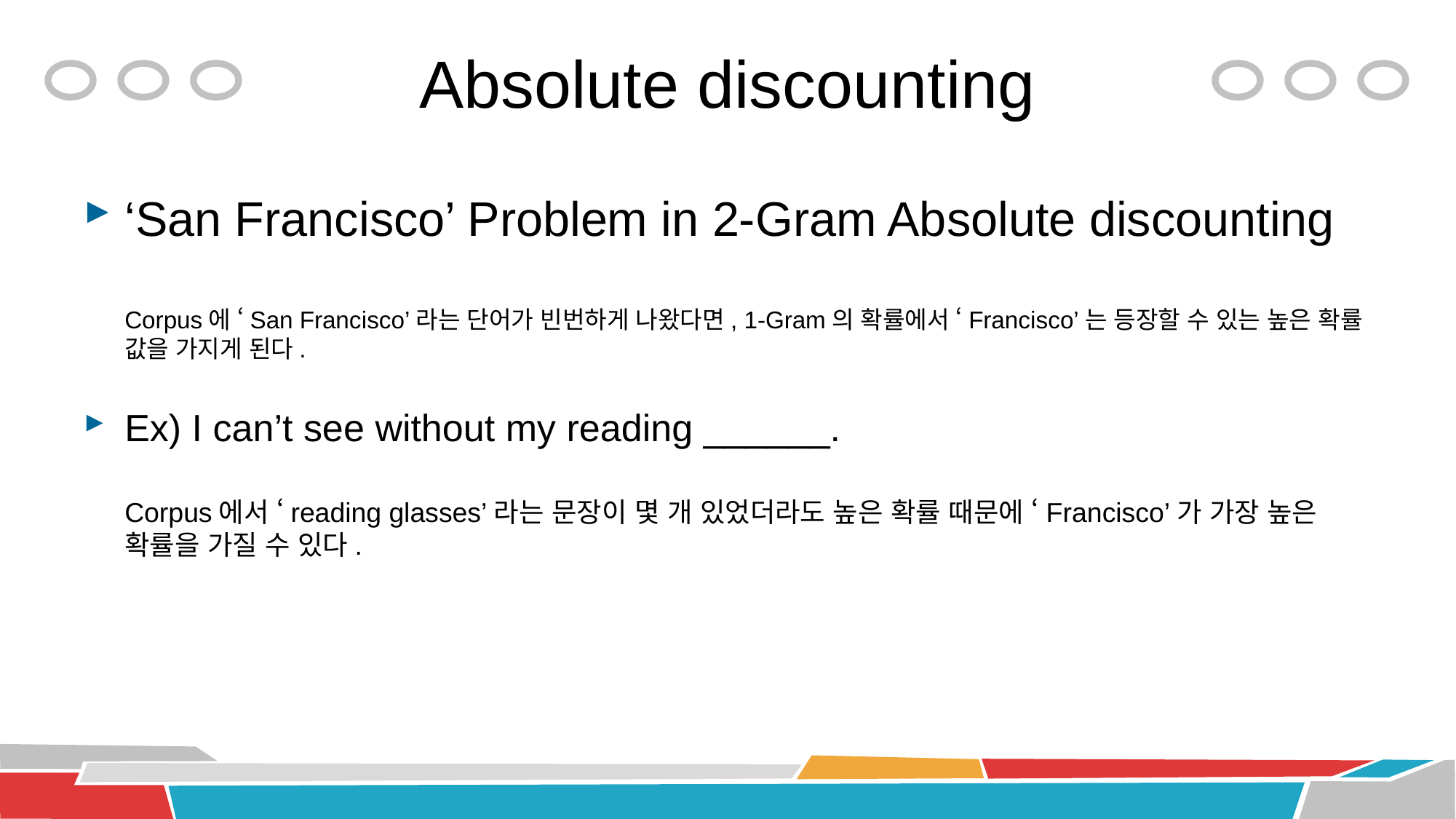

# Absolute discounting
‘San Francisco’ Problem in 2-Gram Absolute discounting
Corpus에 ‘San Francisco’라는 단어가 빈번하게 나왔다면, 1-Gram의 확률에서 ‘Francisco’는 등장할 수 있는 높은 확률 값을 가지게 된다.

Ex) I can’t see without my reading ______.
Corpus에서 ‘reading glasses’라는 문장이 몇 개 있었더라도 높은 확률 때문에 ‘Francisco’가 가장 높은 확률을 가질 수 있다.